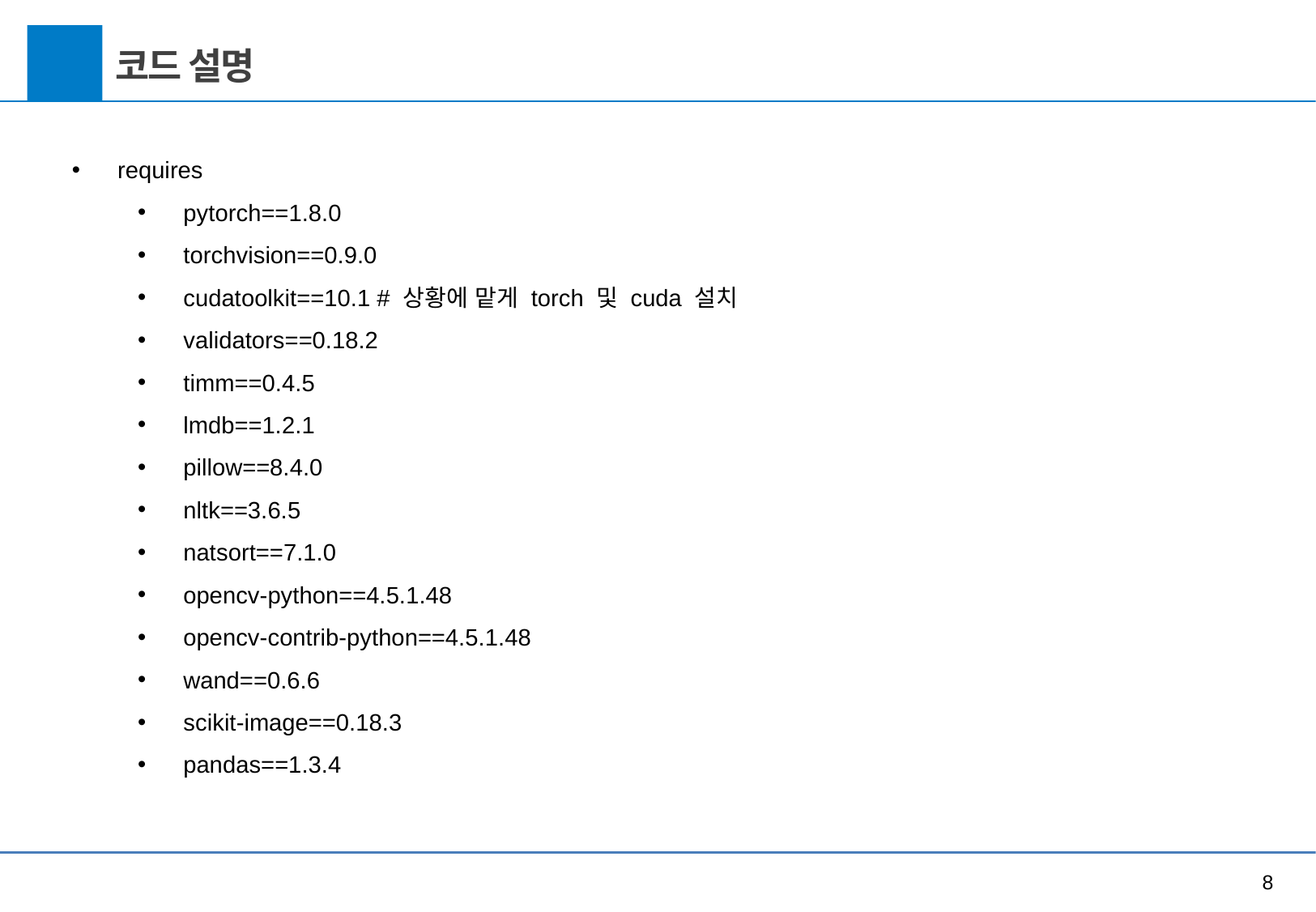

04
코드 설명
requires
pytorch==1.8.0
torchvision==0.9.0
cudatoolkit==10.1 # 상황에 맡게 torch 및 cuda 설치
validators==0.18.2
timm==0.4.5
lmdb==1.2.1
pillow==8.4.0
nltk==3.6.5
natsort==7.1.0
opencv-python==4.5.1.48
opencv-contrib-python==4.5.1.48
wand==0.6.6
scikit-image==0.18.3
pandas==1.3.4